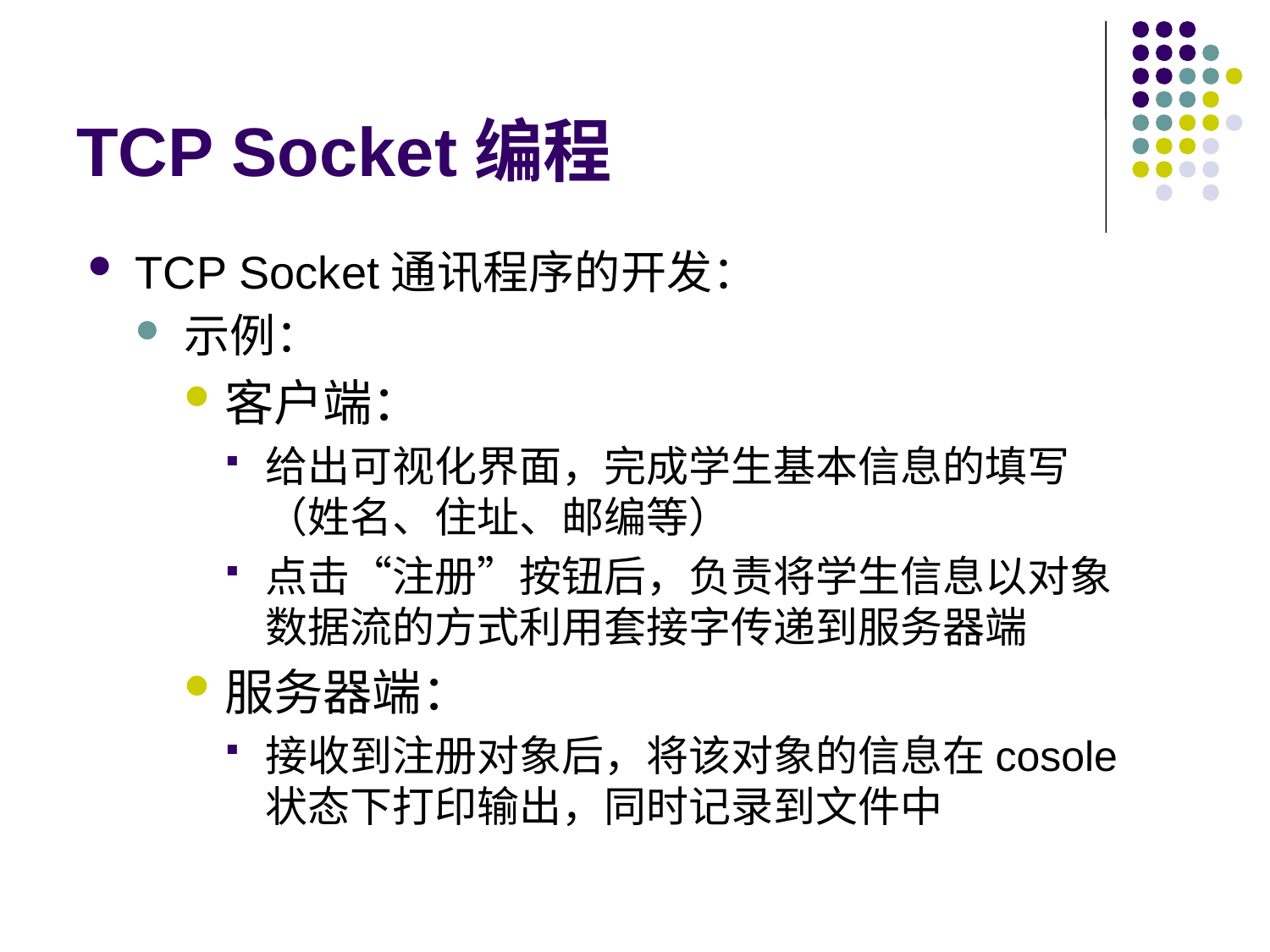

# TCP Socket编程
TCP Socket通讯程序的开发：
示例：
客户端：
给出可视化界面，完成学生基本信息的填写（姓名、住址、邮编等）
点击“注册”按钮后，负责将学生信息以对象数据流的方式利用套接字传递到服务器端
服务器端：
接收到注册对象后，将该对象的信息在cosole状态下打印输出，同时记录到文件中